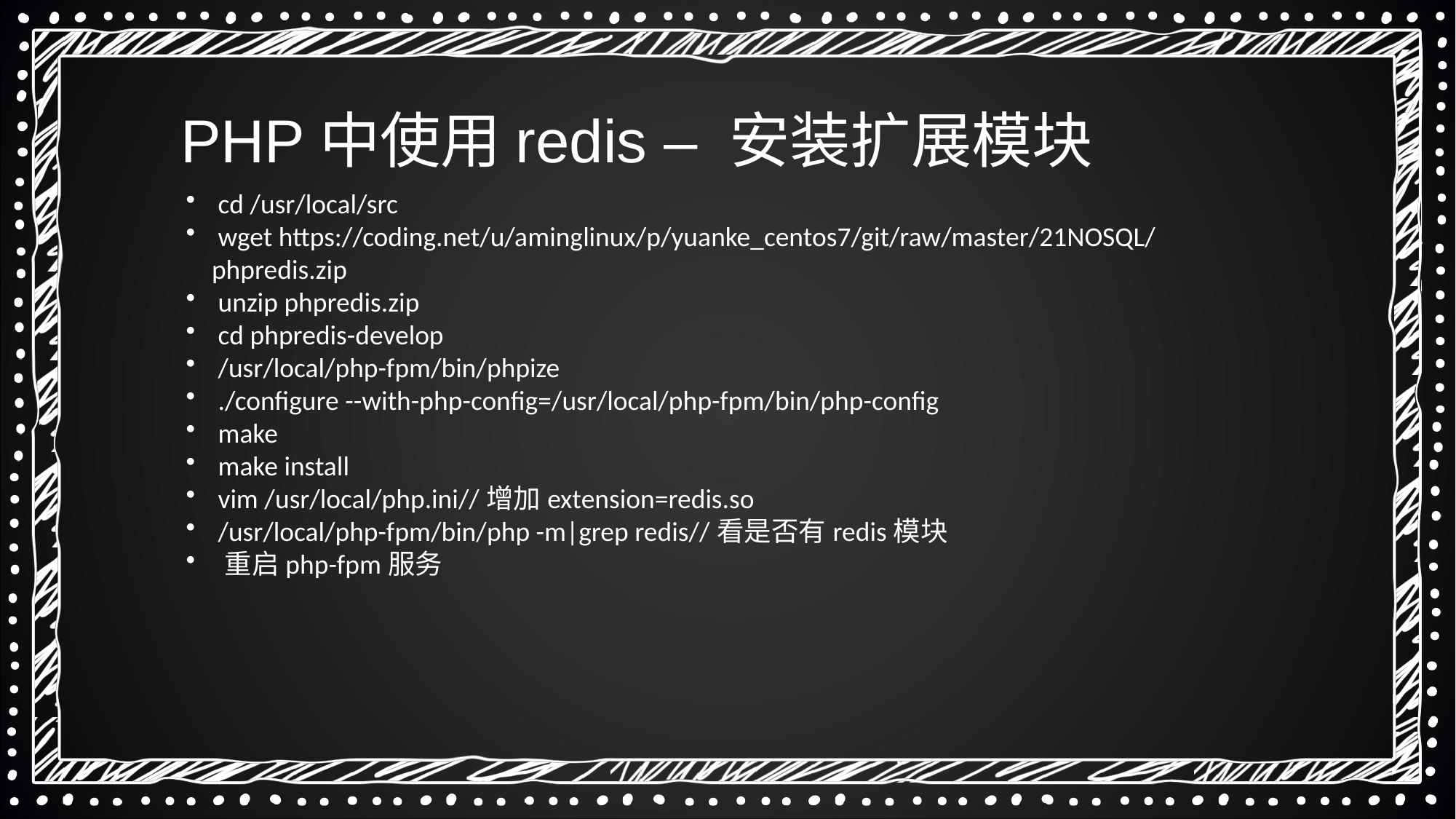

PHP中使用redis – 安装扩展模块
 cd /usr/local/src
 wget https://coding.net/u/aminglinux/p/yuanke_centos7/git/raw/master/21NOSQL/phpredis.zip
 unzip phpredis.zip
 cd phpredis-develop
 /usr/local/php-fpm/bin/phpize
 ./configure --with-php-config=/usr/local/php-fpm/bin/php-config
 make
 make install
 vim /usr/local/php.ini//增加extension=redis.so
 /usr/local/php-fpm/bin/php -m|grep redis//看是否有redis模块
 重启php-fpm服务